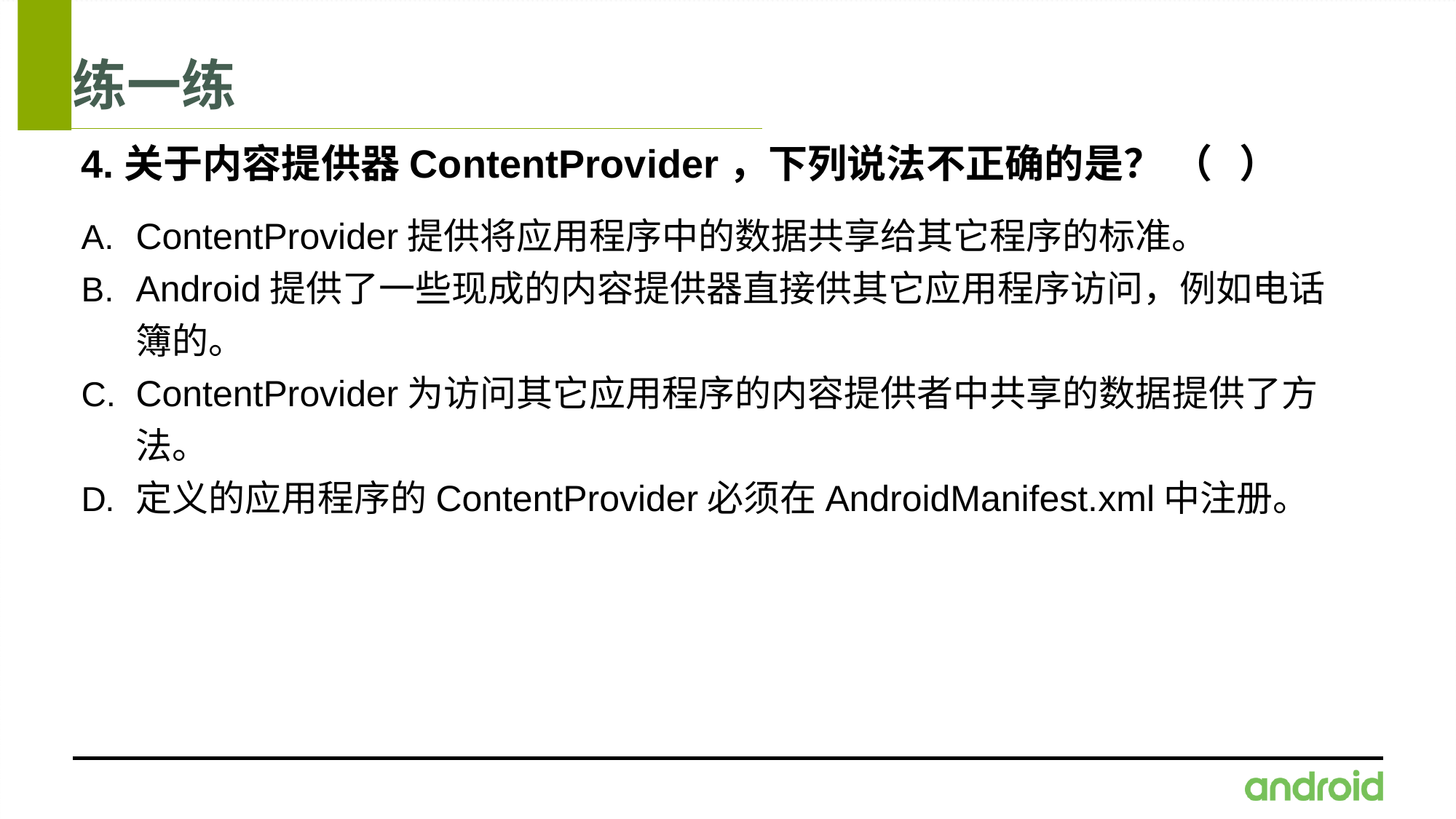

# 练一练
4.关于内容提供器ContentProvider，下列说法不正确的是？	（   ）
ContentProvider提供将应用程序中的数据共享给其它程序的标准。
Android提供了一些现成的内容提供器直接供其它应用程序访问，例如电话簿的。
ContentProvider为访问其它应用程序的内容提供者中共享的数据提供了方法。
定义的应用程序的ContentProvider必须在AndroidManifest.xml中注册。